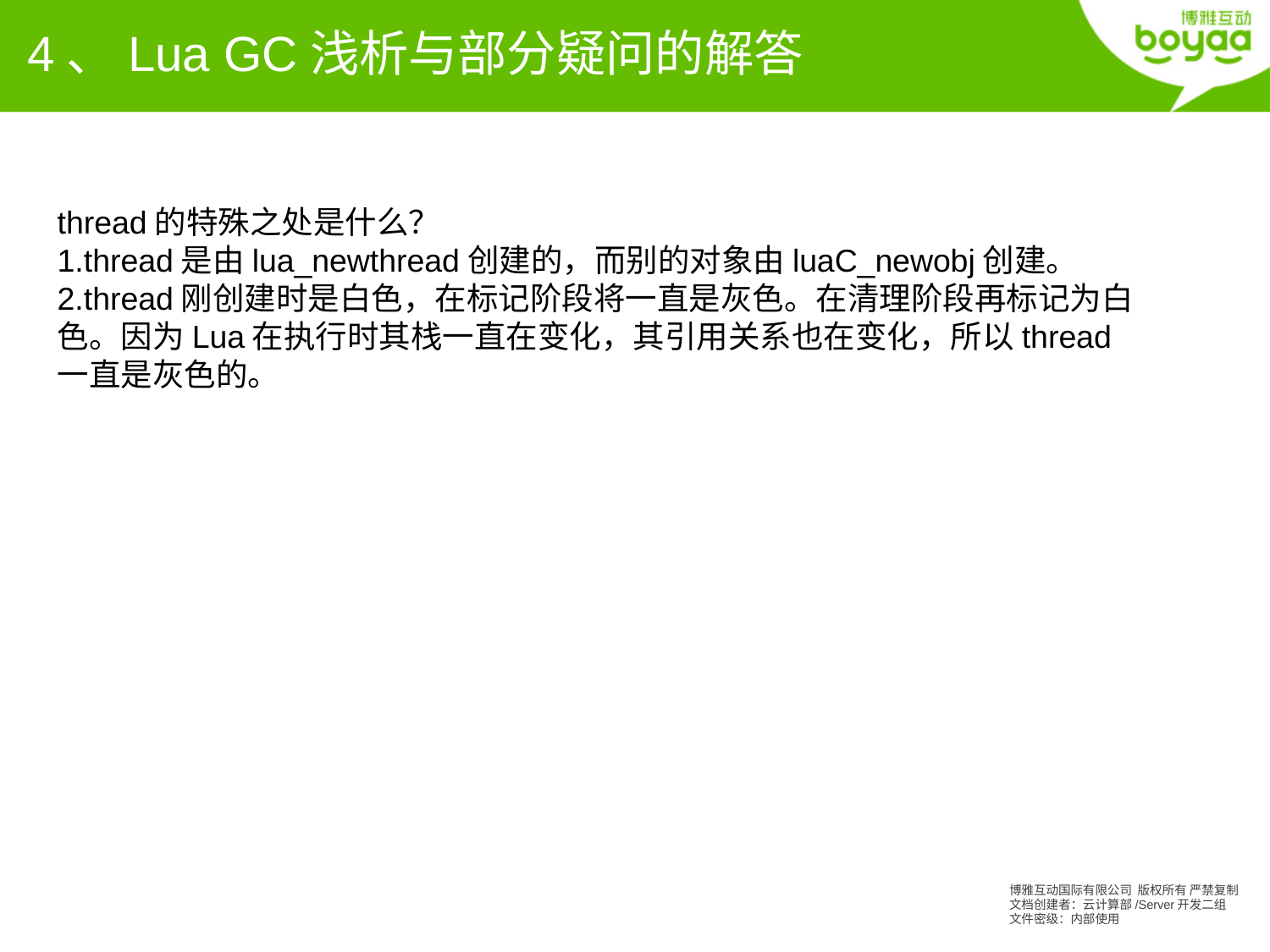

4、Lua GC浅析与部分疑问的解答

thread的特殊之处是什么？
1.thread是由lua_newthread创建的，而别的对象由luaC_newobj创建。
2.thread刚创建时是白色，在标记阶段将一直是灰色。在清理阶段再标记为白色。因为Lua在执行时其栈一直在变化，其引用关系也在变化，所以thread一直是灰色的。